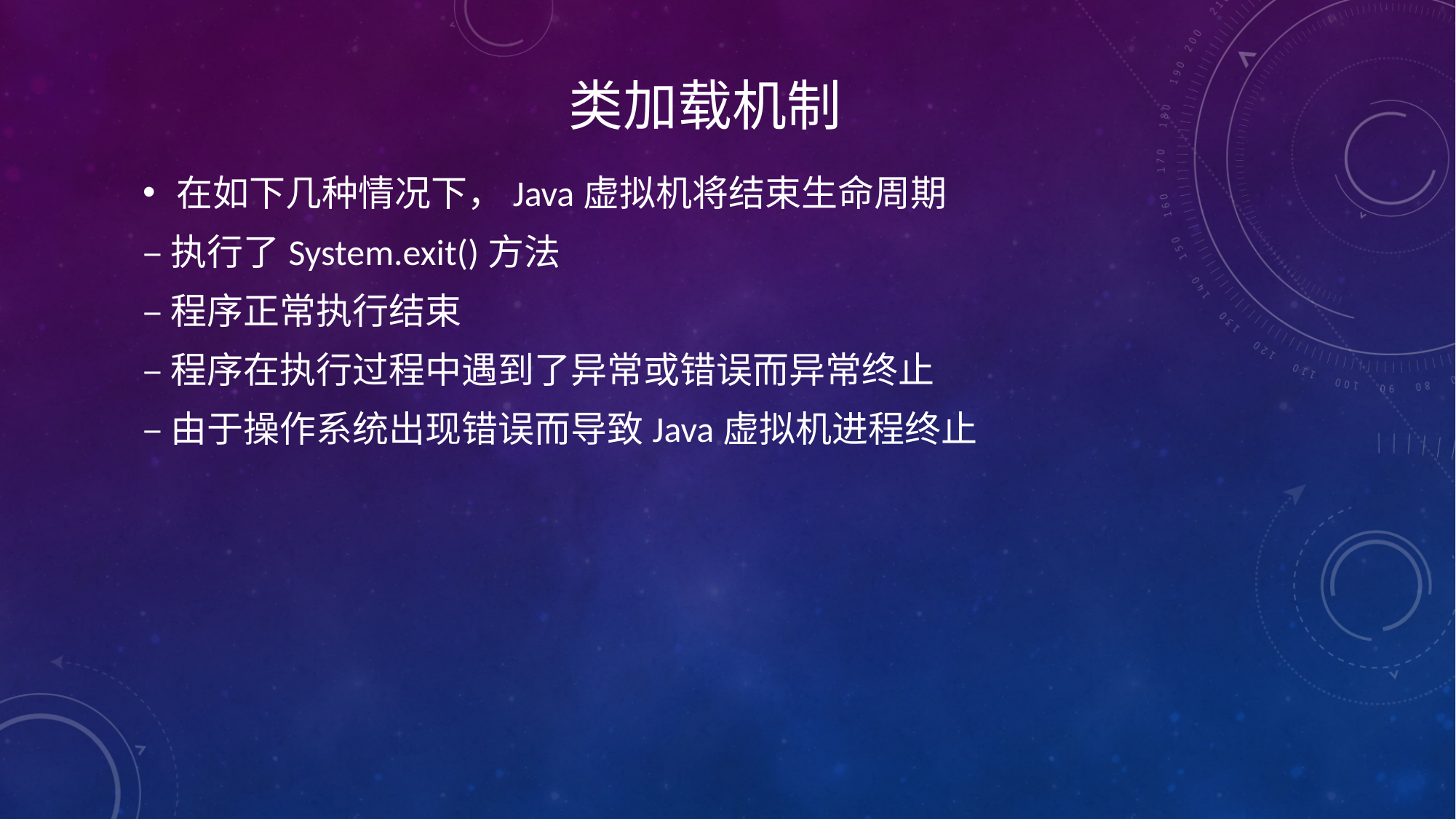

类加载机制
在如下几种情况下，Java虚拟机将结束生命周期
–执行了System.exit()方法
–程序正常执行结束
–程序在执行过程中遇到了异常或错误而异常终止
–由于操作系统出现错误而导致Java虚拟机进程终止